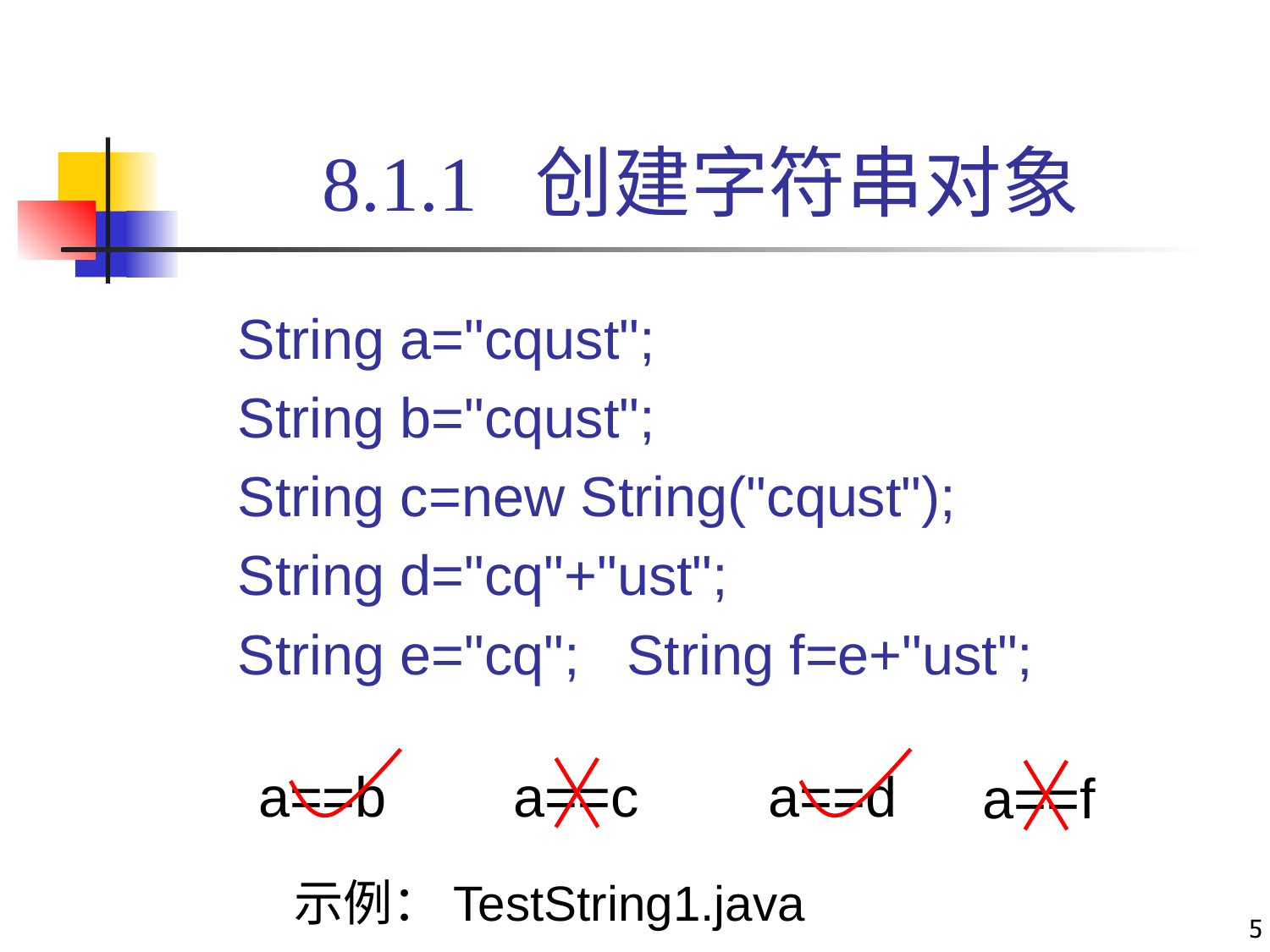

# 8.1.1  创建字符串对象
String a="cqust";
String b="cqust";
String c=new String("cqust");
String d="cq"+"ust";
String e="cq";   String f=e+"ust";

a==b
a==c
a==d
a==f
示例：TestString1.java
5